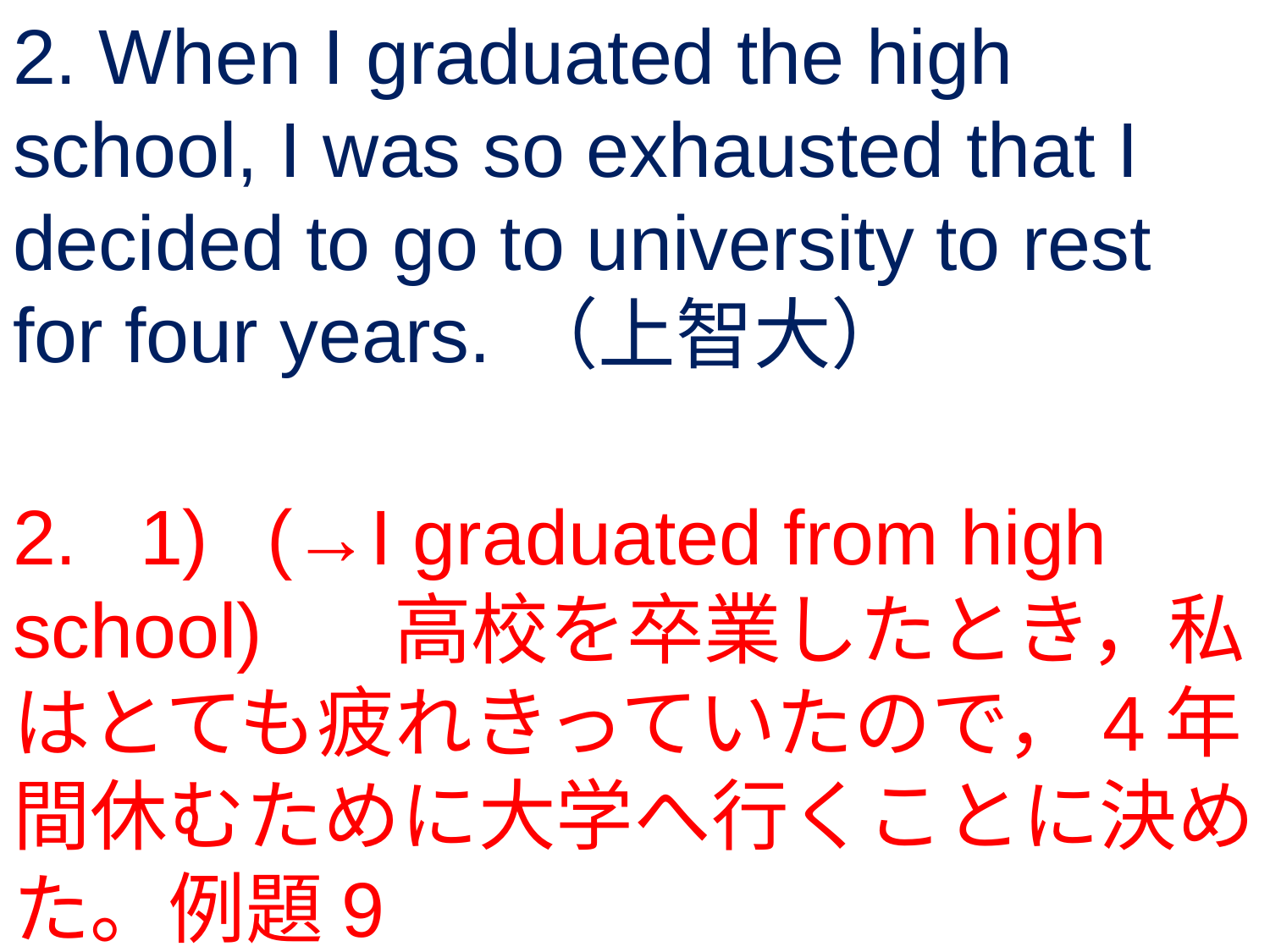

# 2. When I graduated the high school, I was so exhausted that I decided to go to university to rest for four years.	（上智大）
2.	1) 	(→I graduated from high school)		高校を卒業したとき，私はとても疲れきっていたので，4年間休むために大学へ行くことに決めた。例題9